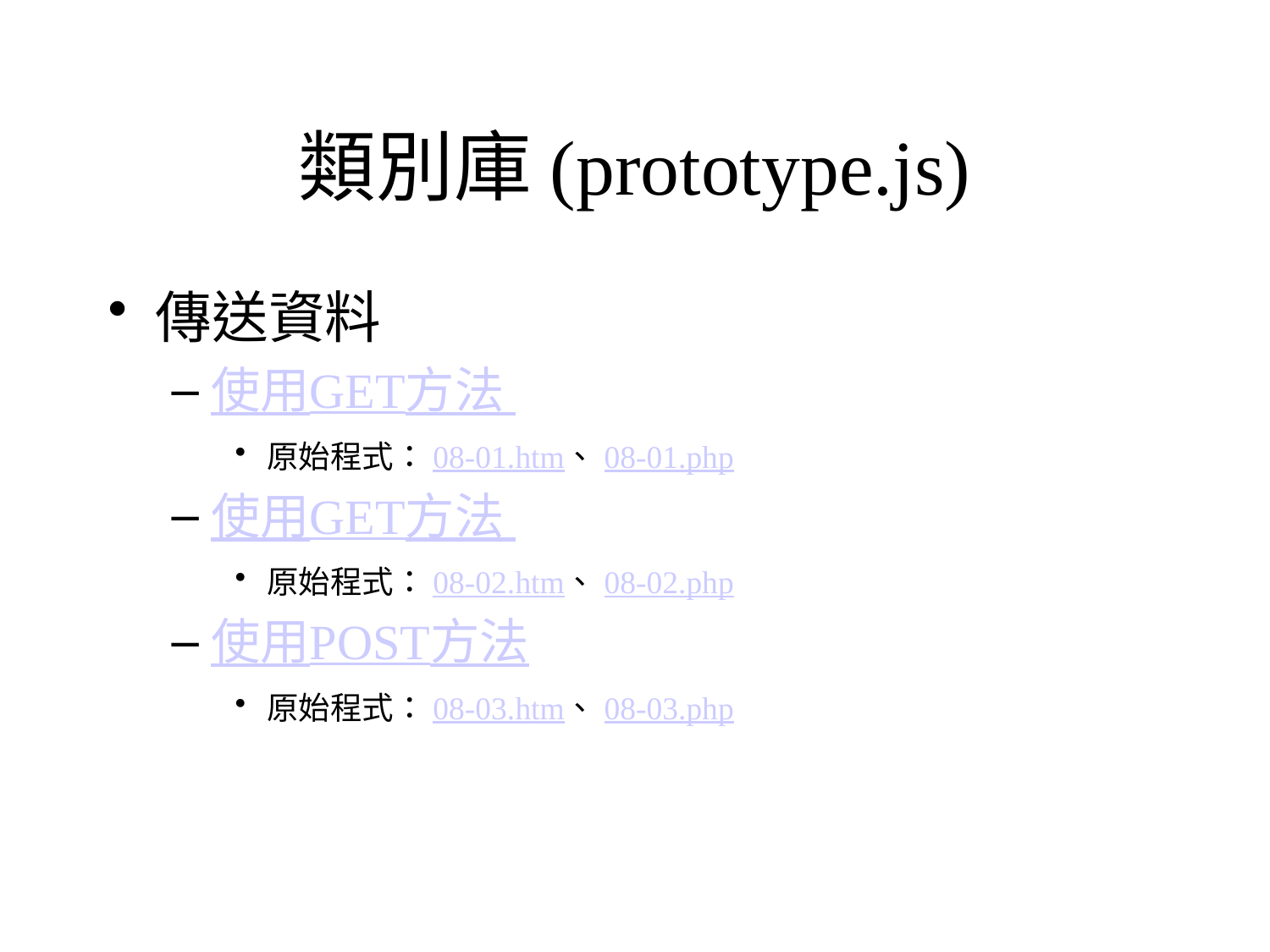

# 類別庫(prototype.js)
傳送資料
使用GET方法
原始程式：08-01.htm、08-01.php
使用GET方法
原始程式：08-02.htm、08-02.php
使用POST方法
原始程式：08-03.htm、08-03.php